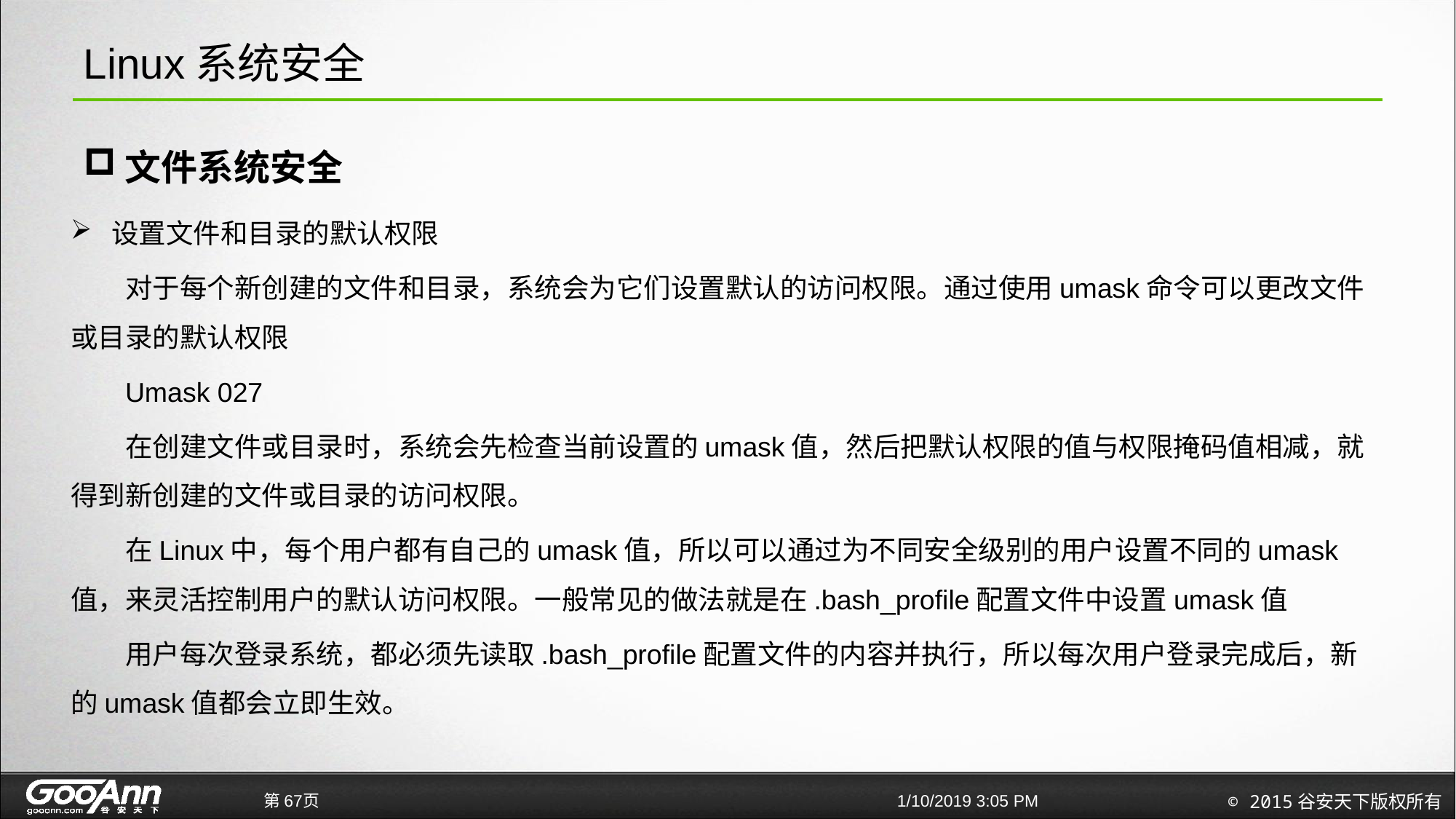

# Linux系统安全
文件系统安全
设置文件和目录的默认权限
对于每个新创建的文件和目录，系统会为它们设置默认的访问权限。通过使用umask命令可以更改文件或目录的默认权限
Umask 027
在创建文件或目录时，系统会先检查当前设置的umask值，然后把默认权限的值与权限掩码值相减，就得到新创建的文件或目录的访问权限。
在Linux中，每个用户都有自己的umask值，所以可以通过为不同安全级别的用户设置不同的umask值，来灵活控制用户的默认访问权限。一般常见的做法就是在.bash_profile配置文件中设置umask值
用户每次登录系统，都必须先读取.bash_profile配置文件的内容并执行，所以每次用户登录完成后，新的umask值都会立即生效。